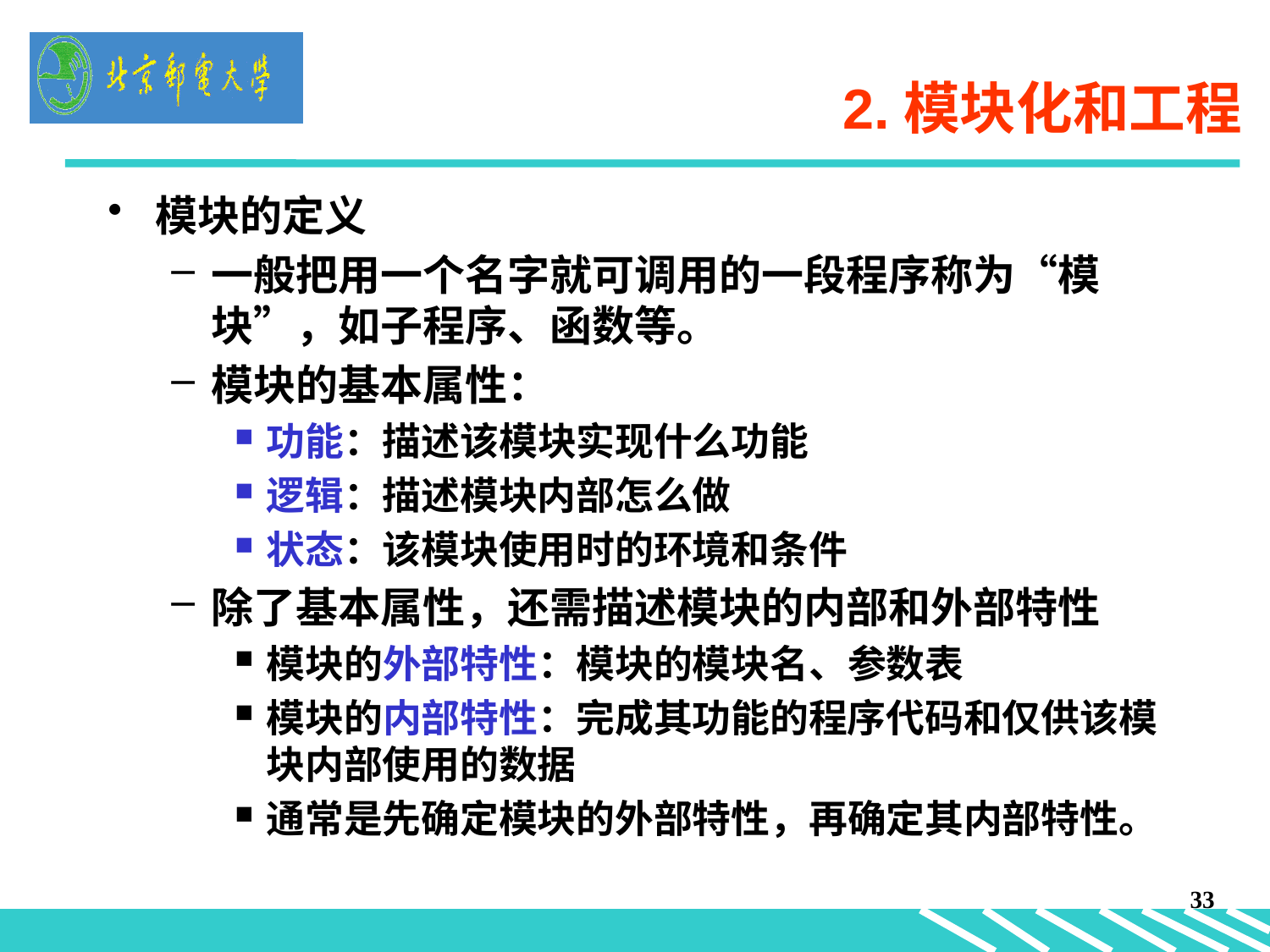

# 2.模块化和工程
模块的定义
一般把用一个名字就可调用的一段程序称为“模块”，如子程序、函数等。
模块的基本属性：
功能：描述该模块实现什么功能
逻辑：描述模块内部怎么做
状态：该模块使用时的环境和条件
除了基本属性，还需描述模块的内部和外部特性
模块的外部特性：模块的模块名、参数表
模块的内部特性：完成其功能的程序代码和仅供该模块内部使用的数据
通常是先确定模块的外部特性，再确定其内部特性。

33